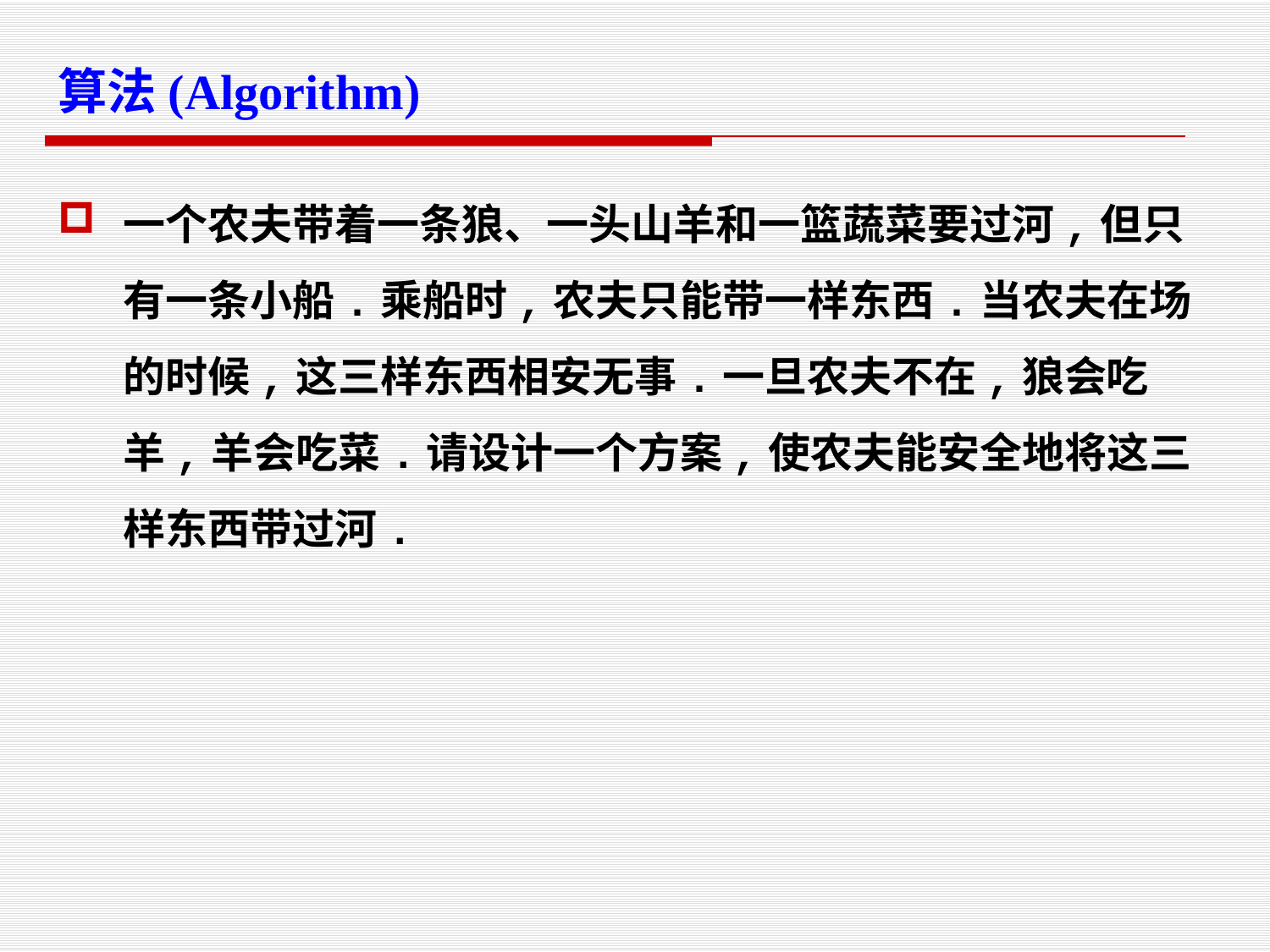

# 算法(Algorithm)
一个农夫带着一条狼、一头山羊和一篮蔬菜要过河,但只有一条小船.乘船时,农夫只能带一样东西.当农夫在场的时候,这三样东西相安无事.一旦农夫不在,狼会吃羊,羊会吃菜.请设计一个方案,使农夫能安全地将这三样东西带过河.